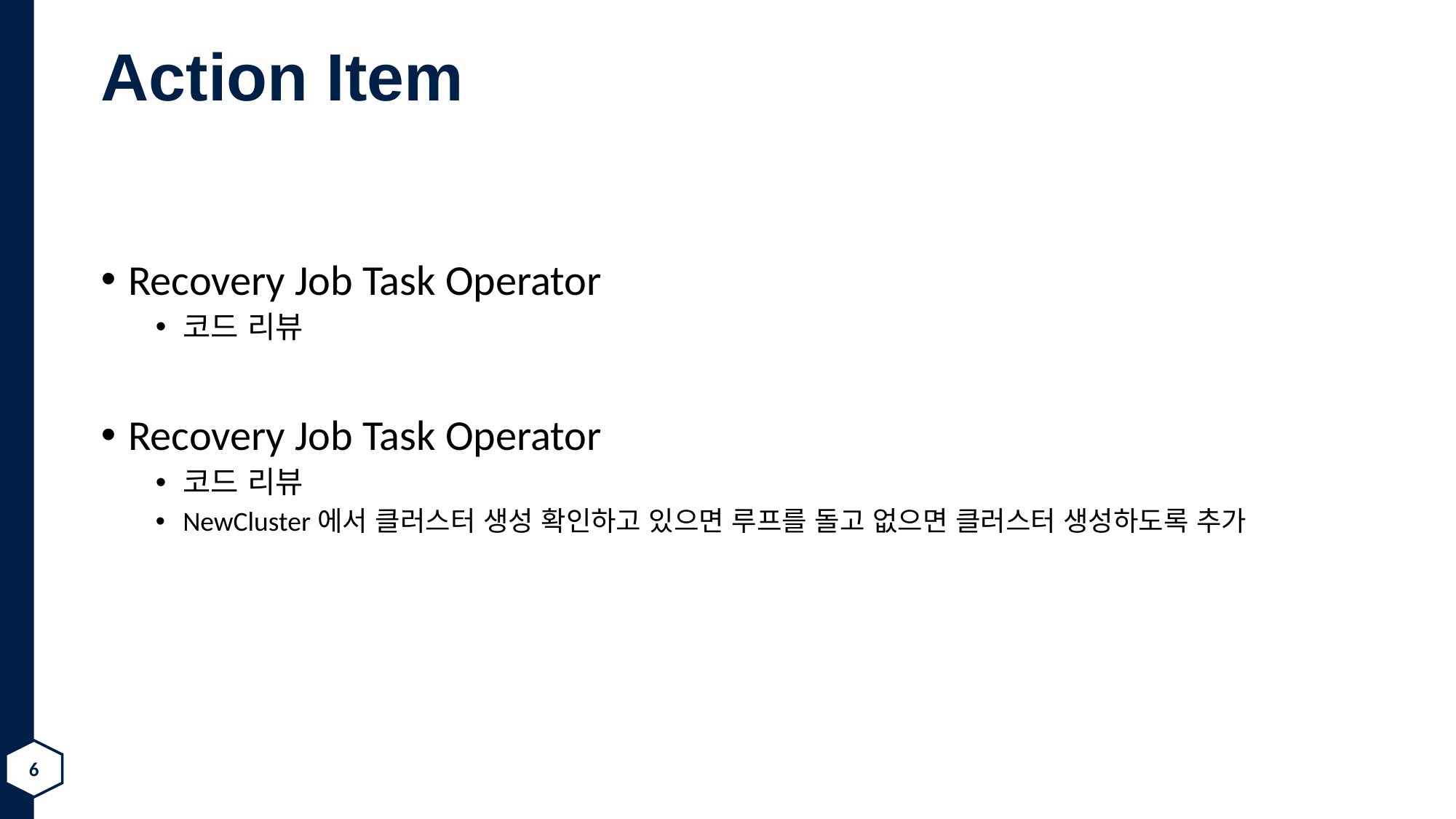

# Action Item
Recovery Job Task Operator
코드 리뷰

Recovery Job Task Operator
코드 리뷰
NewCluster에서 클러스터 생성 확인하고 있으면 루프를 돌고 없으면 클러스터 생성하도록 추가